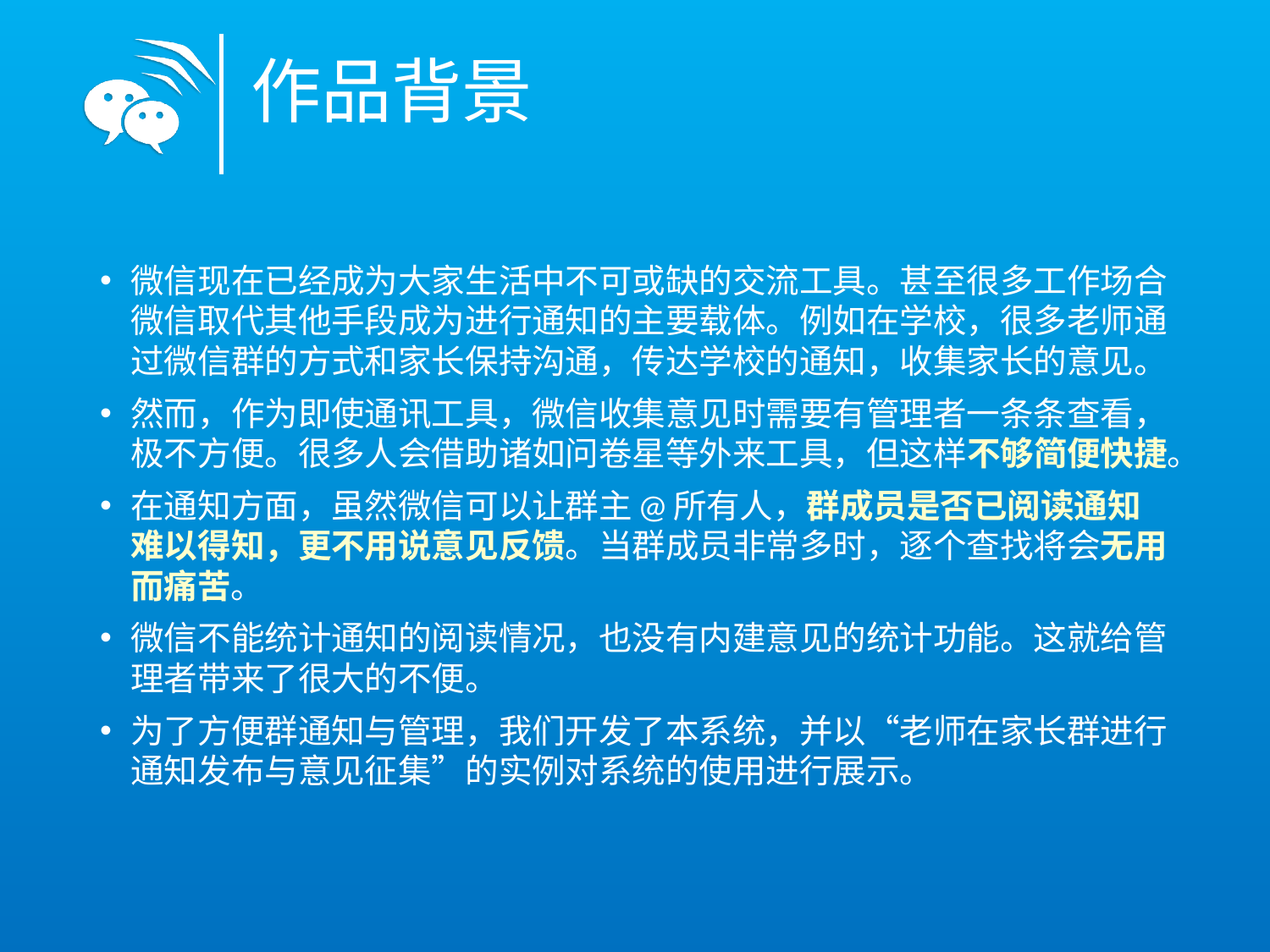

# 作品背景
微信现在已经成为大家生活中不可或缺的交流工具。甚至很多工作场合微信取代其他手段成为进行通知的主要载体。例如在学校，很多老师通过微信群的方式和家长保持沟通，传达学校的通知，收集家长的意见。
然而，作为即使通讯工具，微信收集意见时需要有管理者一条条查看，极不方便。很多人会借助诸如问卷星等外来工具，但这样不够简便快捷。
在通知方面，虽然微信可以让群主@所有人，群成员是否已阅读通知难以得知，更不用说意见反馈。当群成员非常多时，逐个查找将会无用而痛苦。
微信不能统计通知的阅读情况，也没有内建意见的统计功能。这就给管理者带来了很大的不便。
为了方便群通知与管理，我们开发了本系统，并以“老师在家长群进行通知发布与意见征集”的实例对系统的使用进行展示。